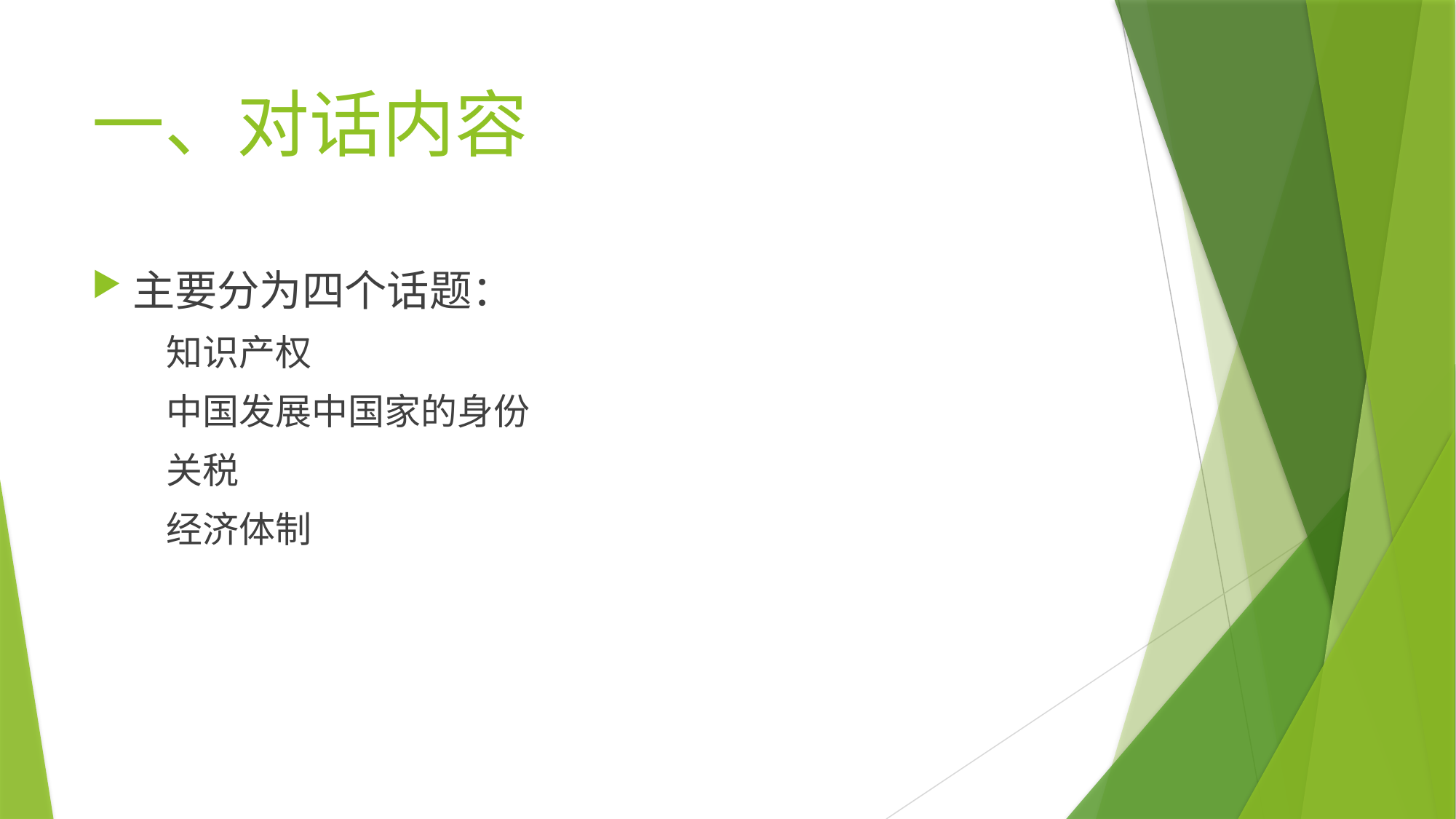

# 一、对话内容
主要分为四个话题：
        知识产权
        中国发展中国家的身份
        关税
        经济体制